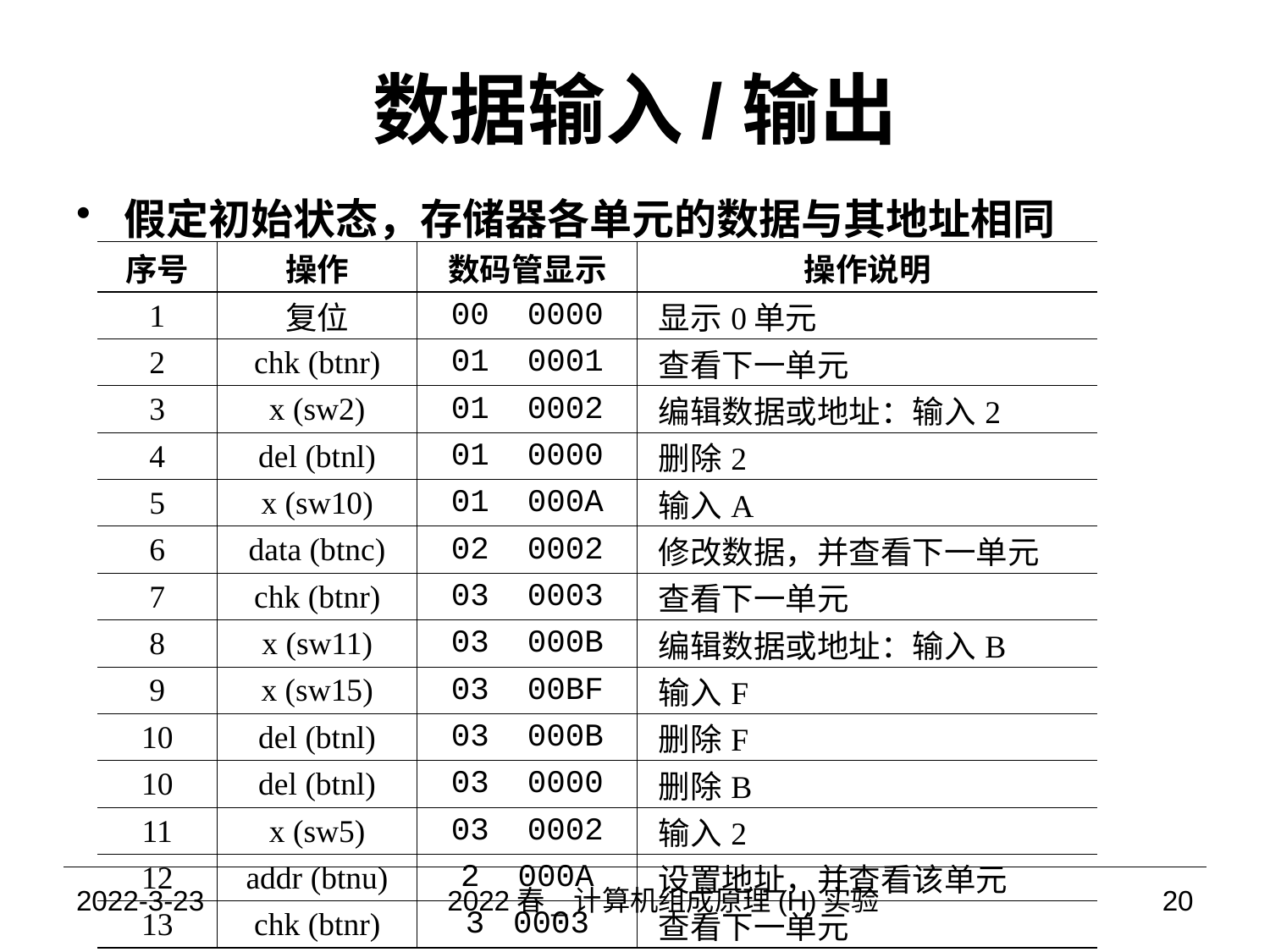

# 数据输入/输出
假定初始状态，存储器各单元的数据与其地址相同

| 序号 | 操作 | 数码管显示 | 操作说明 |
| --- | --- | --- | --- |
| 1 | 复位 | 00 0000 | 显示0单元 |
| 2 | chk (btnr) | 01 0001 | 查看下一单元 |
| 3 | x (sw2) | 01 0002 | 编辑数据或地址：输入2 |
| 4 | del (btnl) | 01 0000 | 删除2 |
| 5 | x (sw10) | 01 000A | 输入A |
| 6 | data (btnc) | 02 0002 | 修改数据，并查看下一单元 |
| 7 | chk (btnr) | 03 0003 | 查看下一单元 |
| 8 | x (sw11) | 03 000B | 编辑数据或地址：输入B |
| 9 | x (sw15) | 03 00BF | 输入F |
| 10 | del (btnl) | 03 000B | 删除F |
| 10 | del (btnl) | 03 0000 | 删除B |
| 11 | x (sw5) | 03 0002 | 输入2 |
| 12 | addr (btnu) | 2 000A | 设置地址，并查看该单元 |
| 13 | chk (btnr) | 0003 | 查看下一单元 |
2022-3-23
2022春_计算机组成原理(H)实验
20